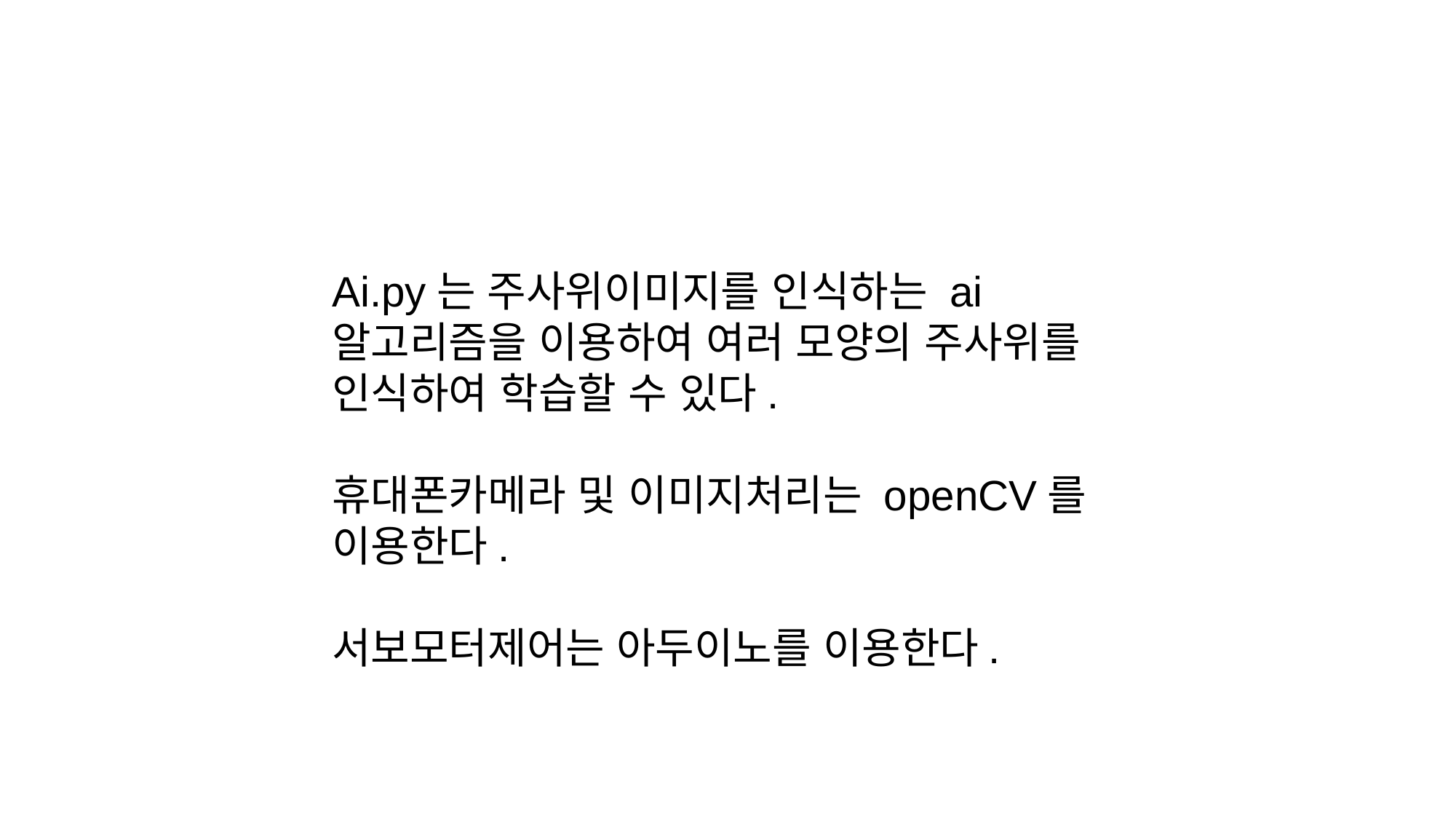

Ai.py는 주사위이미지를 인식하는 ai알고리즘을 이용하여 여러 모양의 주사위를 인식하여 학습할 수 있다.

휴대폰카메라 및 이미지처리는 openCV를 이용한다.

서보모터제어는 아두이노를 이용한다.